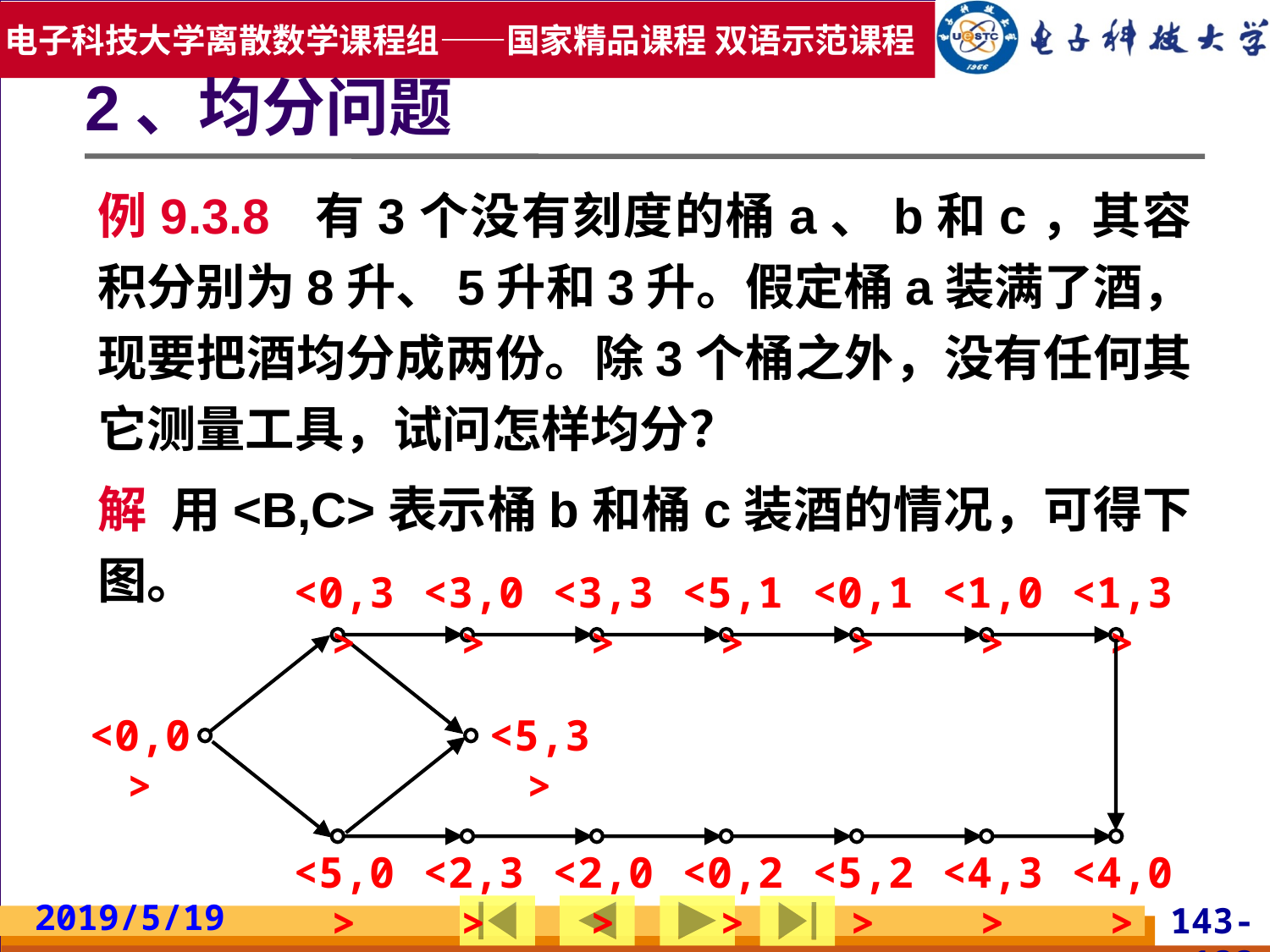

2、均分问题
例9.3.8  有3个没有刻度的桶a、b和c，其容积分别为8升、5升和3升。假定桶a装满了酒，现要把酒均分成两份。除3个桶之外，没有任何其它测量工具，试问怎样均分？
解  用<B,C>表示桶b和桶c装酒的情况，可得下图。
<0,3>
<3,0>
<3,3>
<5,1>
<0,1>
<1,0>
<1,3>

<0,0>
<5,3>

<5,0>
<2,3>
<2,0>
<0,2>
<5,2>
<4,3>
<4,0>
2019/5/19